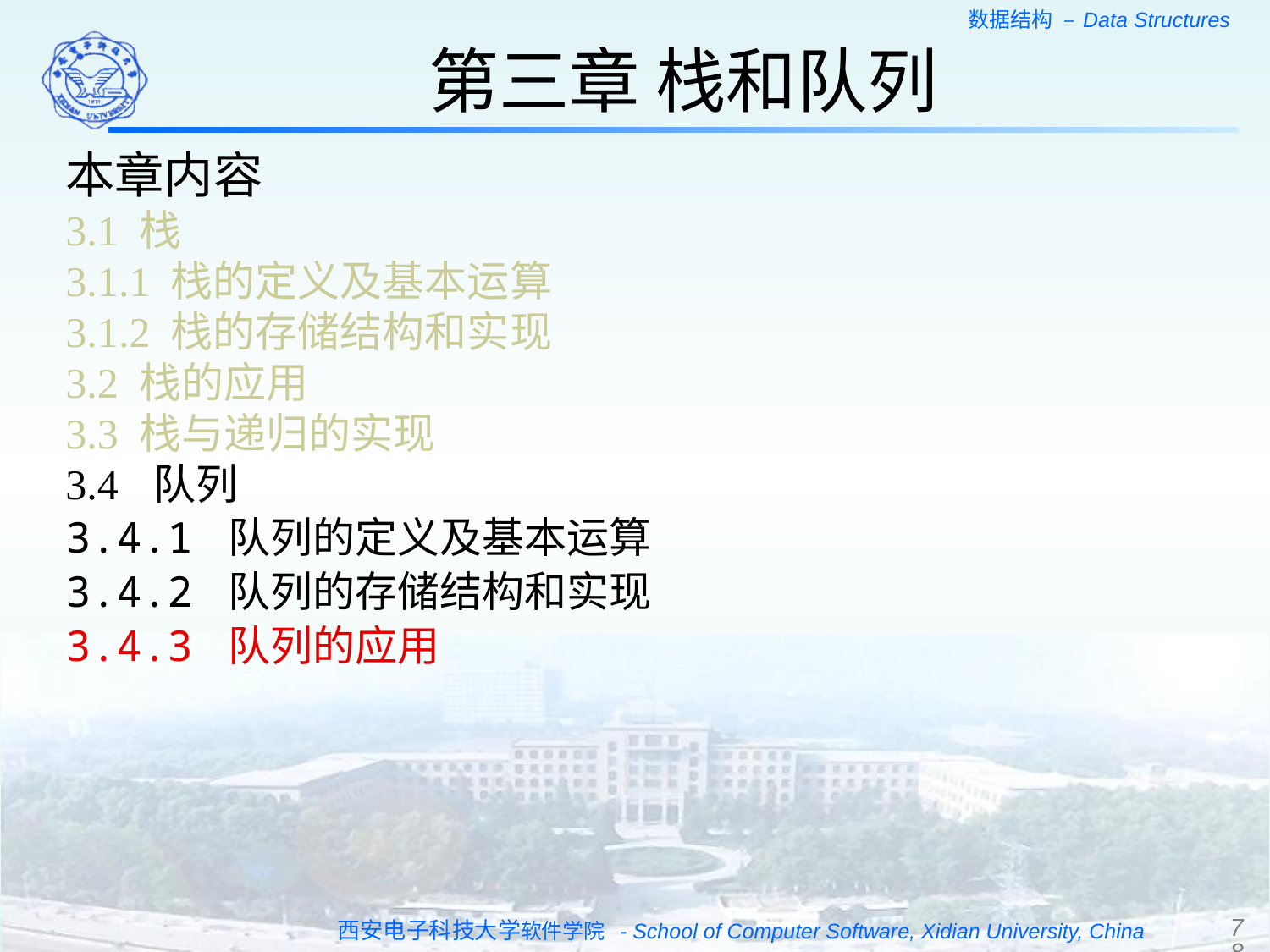

第三章 栈和队列
本章内容
3.1 栈
3.1.1 栈的定义及基本运算
3.1.2 栈的存储结构和实现
3.2 栈的应用
3.3 栈与递归的实现
3.4 队列
3.4.1 队列的定义及基本运算
3.4.2 队列的存储结构和实现
3.4.3 队列的应用
78